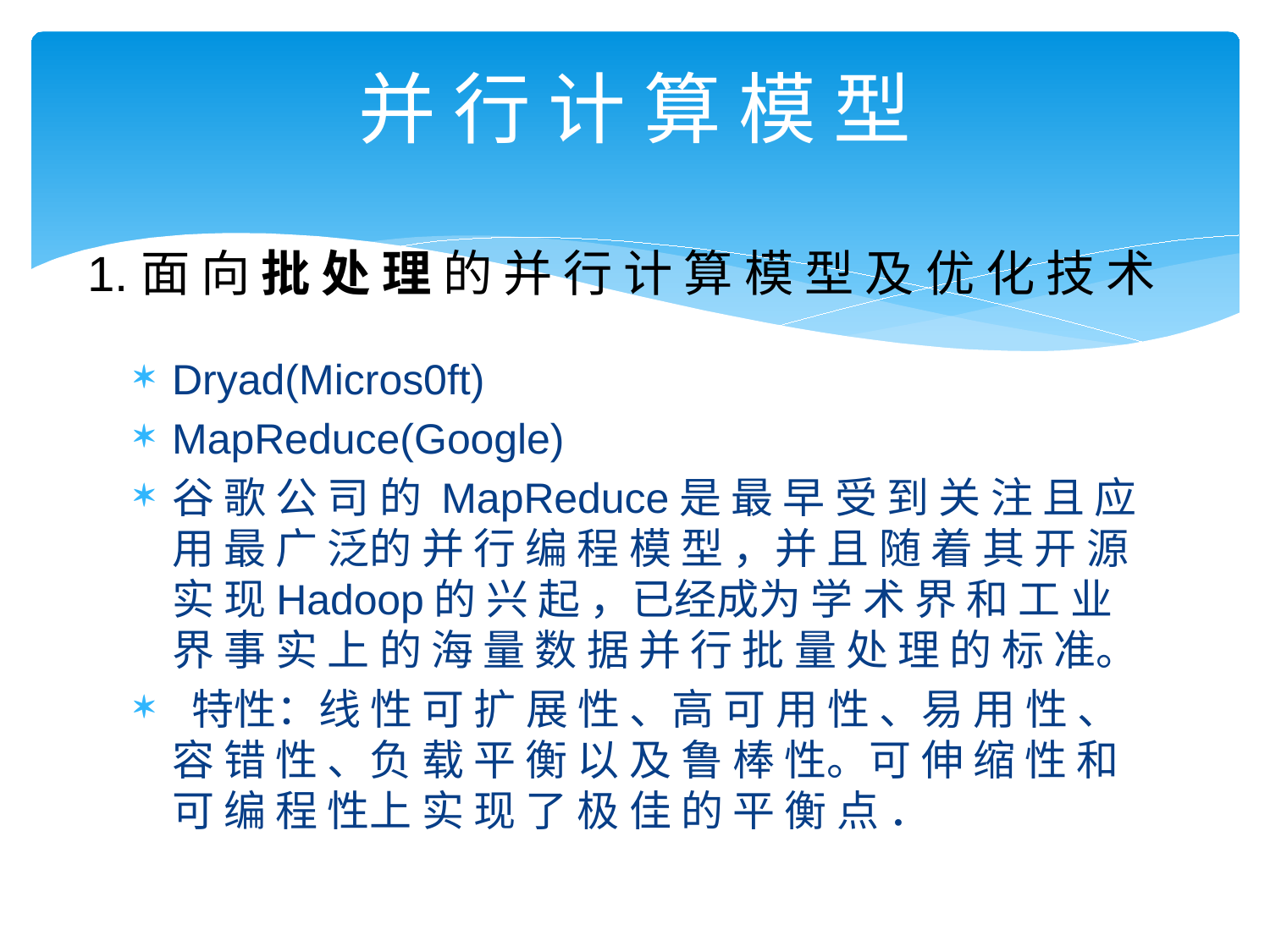

# 并 行 计 算 模 型
1.面 向 批 处 理 的 并 行 计 算 模 型 及 优 化 技 术
Dryad(Micros0ft)
MapReduce(Google)
谷 歌 公 司 的 MapReduce是 最 早 受 到 关 注 且 应 用 最 广 泛的 并 行 编 程 模 型 ，并 且 随 着 其 开 源 实 现Hadoop的 兴 起 ，已经成为 学 术 界 和 工 业 界 事 实 上 的 海 量 数 据 并 行 批 量 处 理 的 标 准。
 特性：线 性 可 扩 展 性 、高 可 用 性 、易 用 性 、容 错 性 、负 载 平 衡 以 及 鲁 棒 性。可 伸 缩 性 和 可 编 程 性上 实 现 了 极 佳 的 平 衡 点 ．